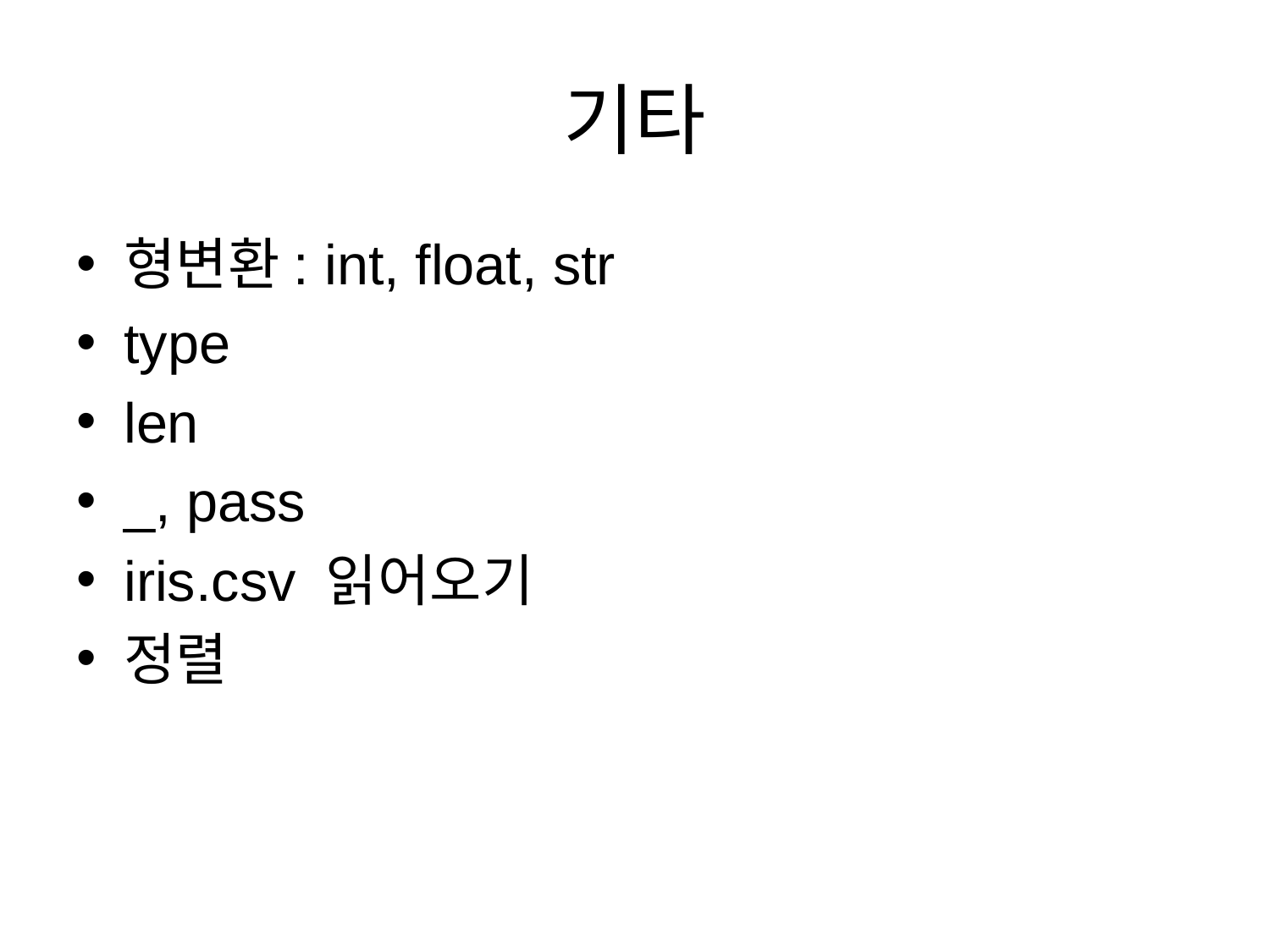

# 기타
형변환: int, float, str
type
len
_, pass
iris.csv 읽어오기
정렬